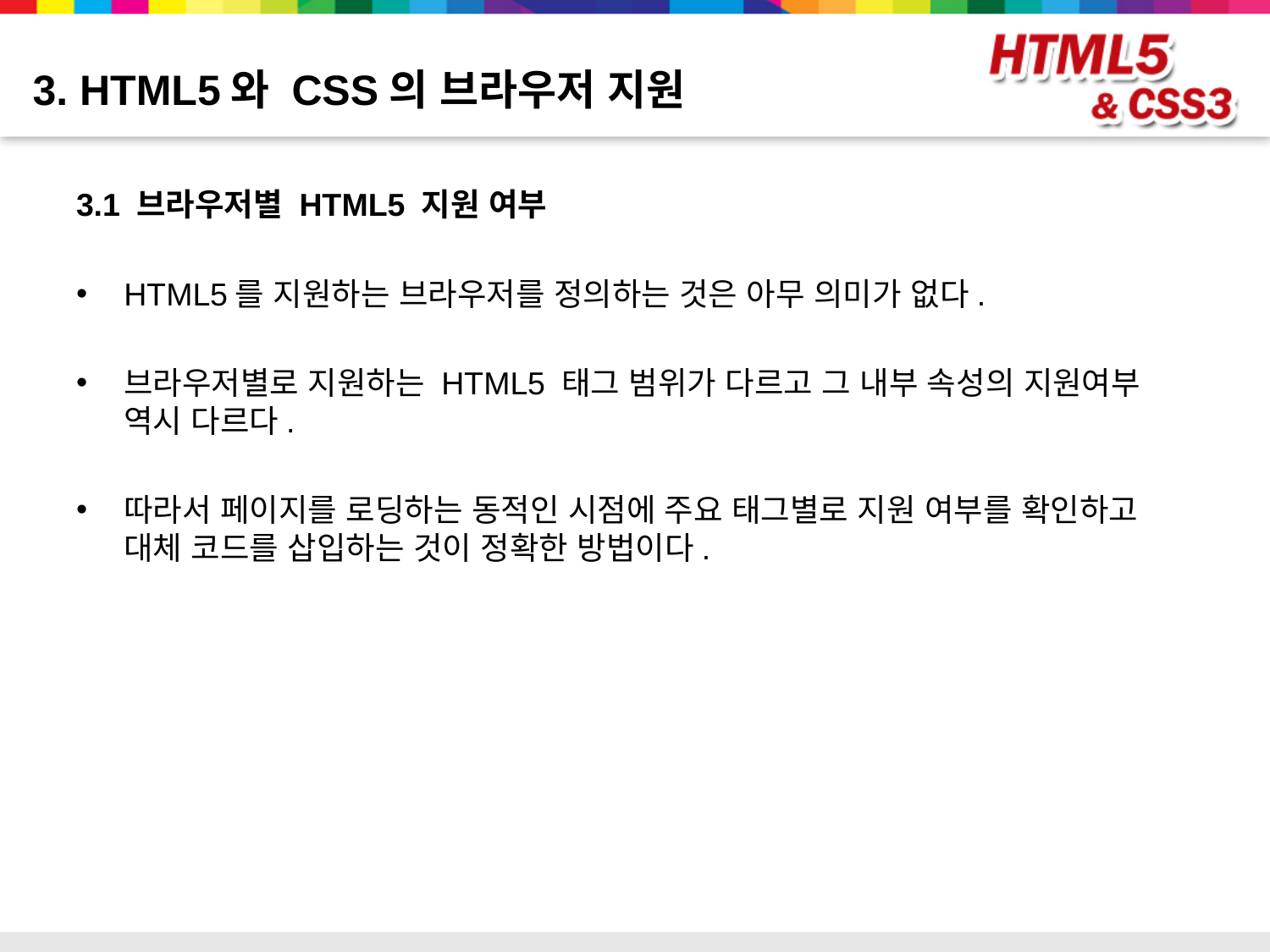

# 3. HTML5와 CSS의 브라우저 지원
3.1 브라우저별 HTML5 지원 여부
HTML5를 지원하는 브라우저를 정의하는 것은 아무 의미가 없다.

브라우저별로 지원하는 HTML5 태그 범위가 다르고 그 내부 속성의 지원여부 역시 다르다.

따라서 페이지를 로딩하는 동적인 시점에 주요 태그별로 지원 여부를 확인하고 대체 코드를 삽입하는 것이 정확한 방법이다.